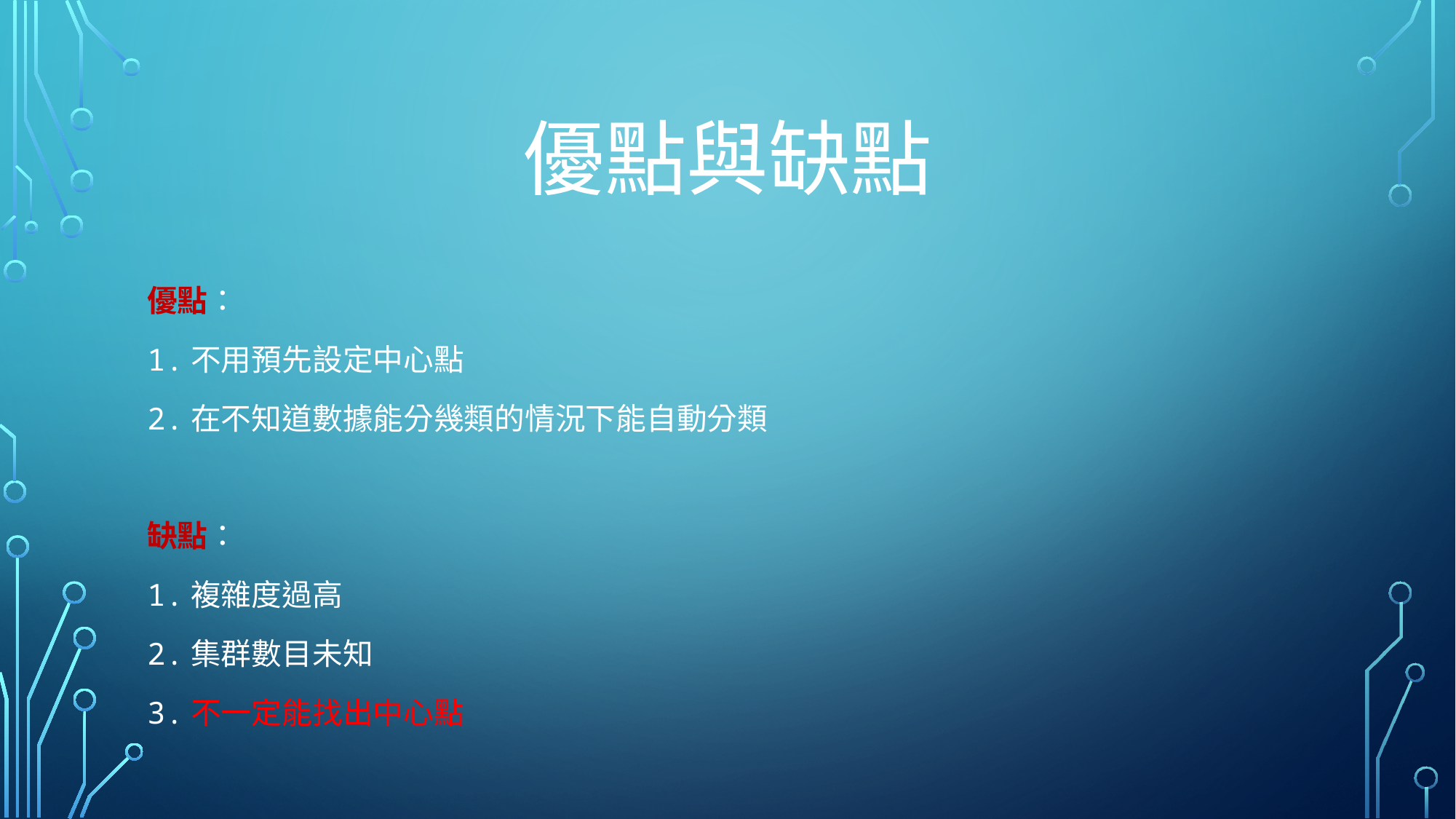

# 優點與缺點
優點：
1.不用預先設定中心點
2.在不知道數據能分幾類的情況下能自動分類

缺點：
1.複雜度過高
2.集群數目未知
3.不一定能找出中心點